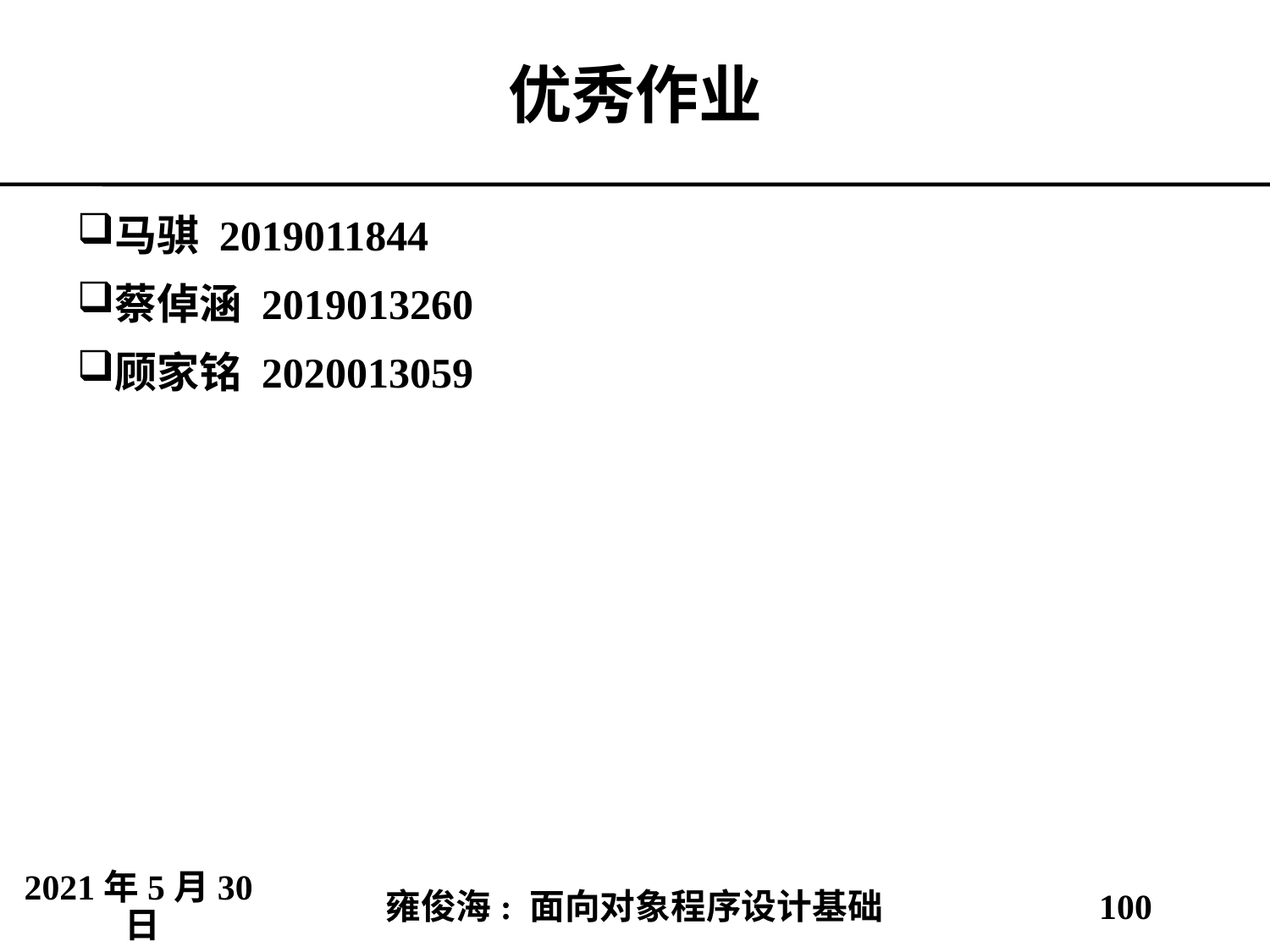

# 优秀作业

马骐 2019011844
蔡倬涵 2019013260
顾家铭 2020013059
2021年5月30日
雍俊海: 面向对象程序设计基础
100